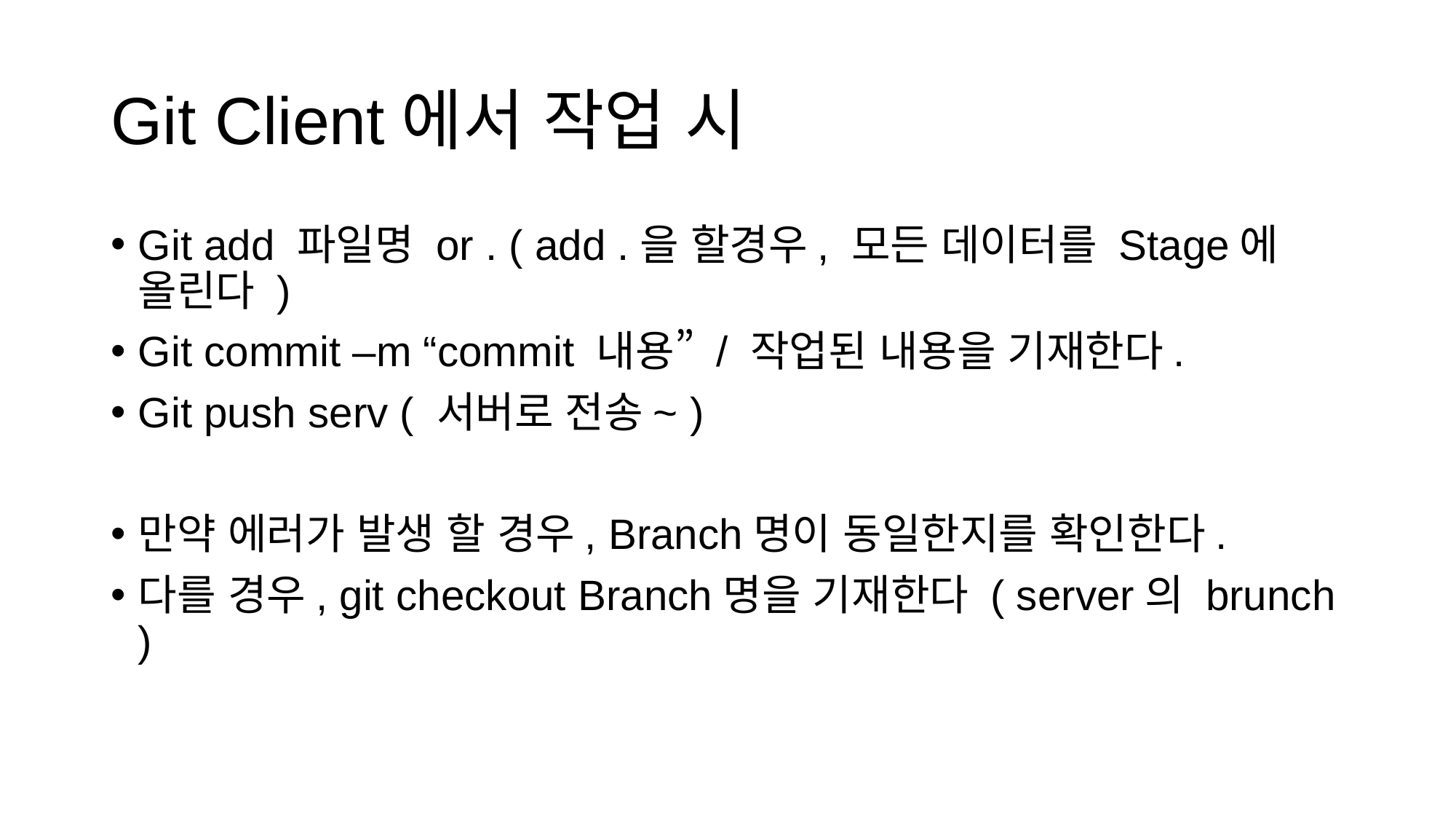

# Git Client에서 작업 시
Git add 파일명 or . ( add .을 할경우, 모든 데이터를 Stage에 올린다 )
Git commit –m “commit 내용” / 작업된 내용을 기재한다.
Git push serv ( 서버로 전송~ )

만약 에러가 발생 할 경우, Branch명이 동일한지를 확인한다.
다를 경우, git checkout Branch명을 기재한다 ( server의 brunch )